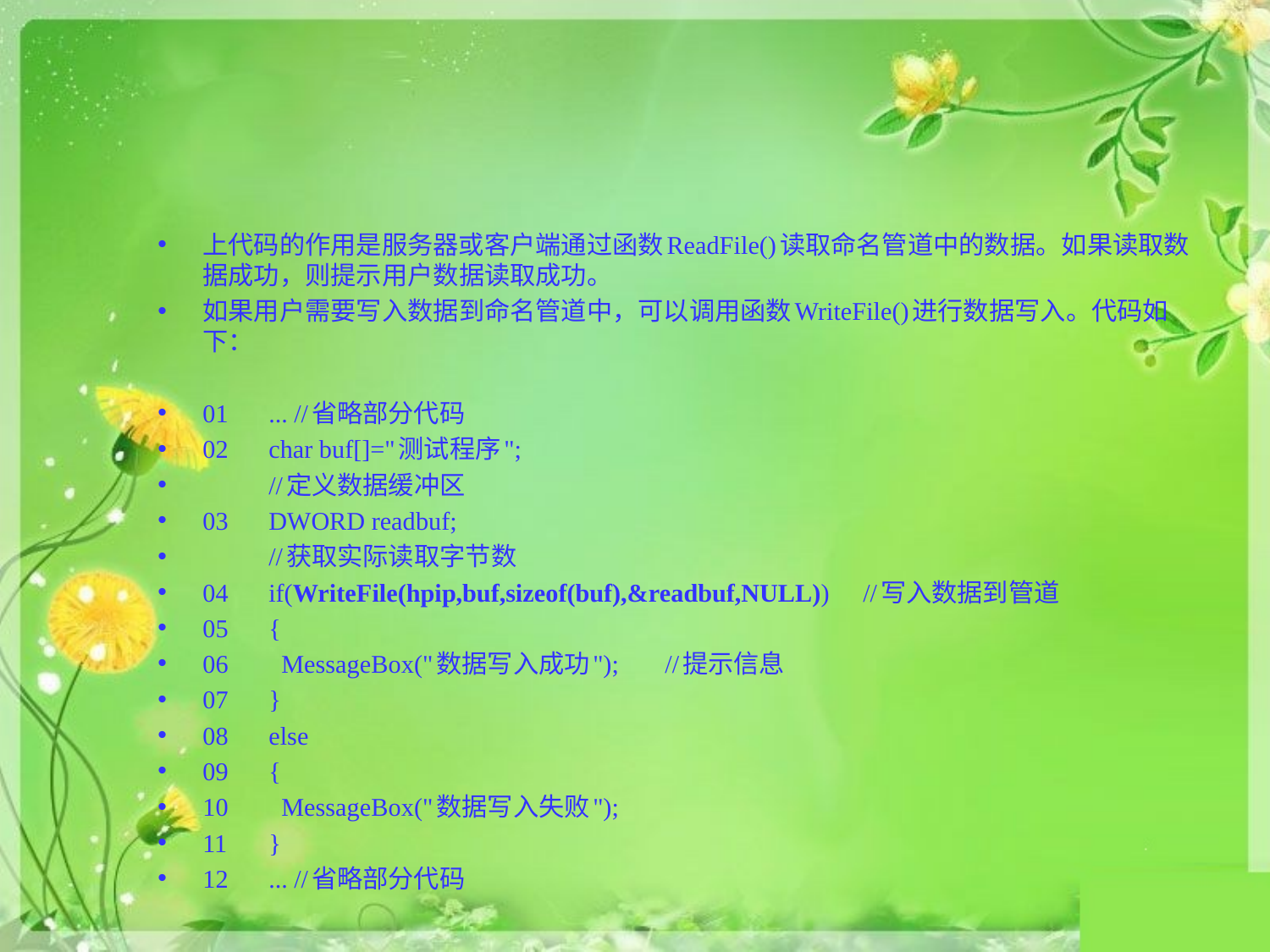

#
上代码的作用是服务器或客户端通过函数ReadFile()读取命名管道中的数据。如果读取数据成功，则提示用户数据读取成功。
如果用户需要写入数据到命名管道中，可以调用函数WriteFile()进行数据写入。代码如下：

01	... //省略部分代码
02	char buf[]="测试程序";
	//定义数据缓冲区
03	DWORD readbuf;
	//获取实际读取字节数
04	if(WriteFile(hpip,buf,sizeof(buf),&readbuf,NULL))	//写入数据到管道
05	{
06	  MessageBox("数据写入成功");							//提示信息
07	}
08	else
09	{
10	  MessageBox("数据写入失败");
11	}
12	... //省略部分代码